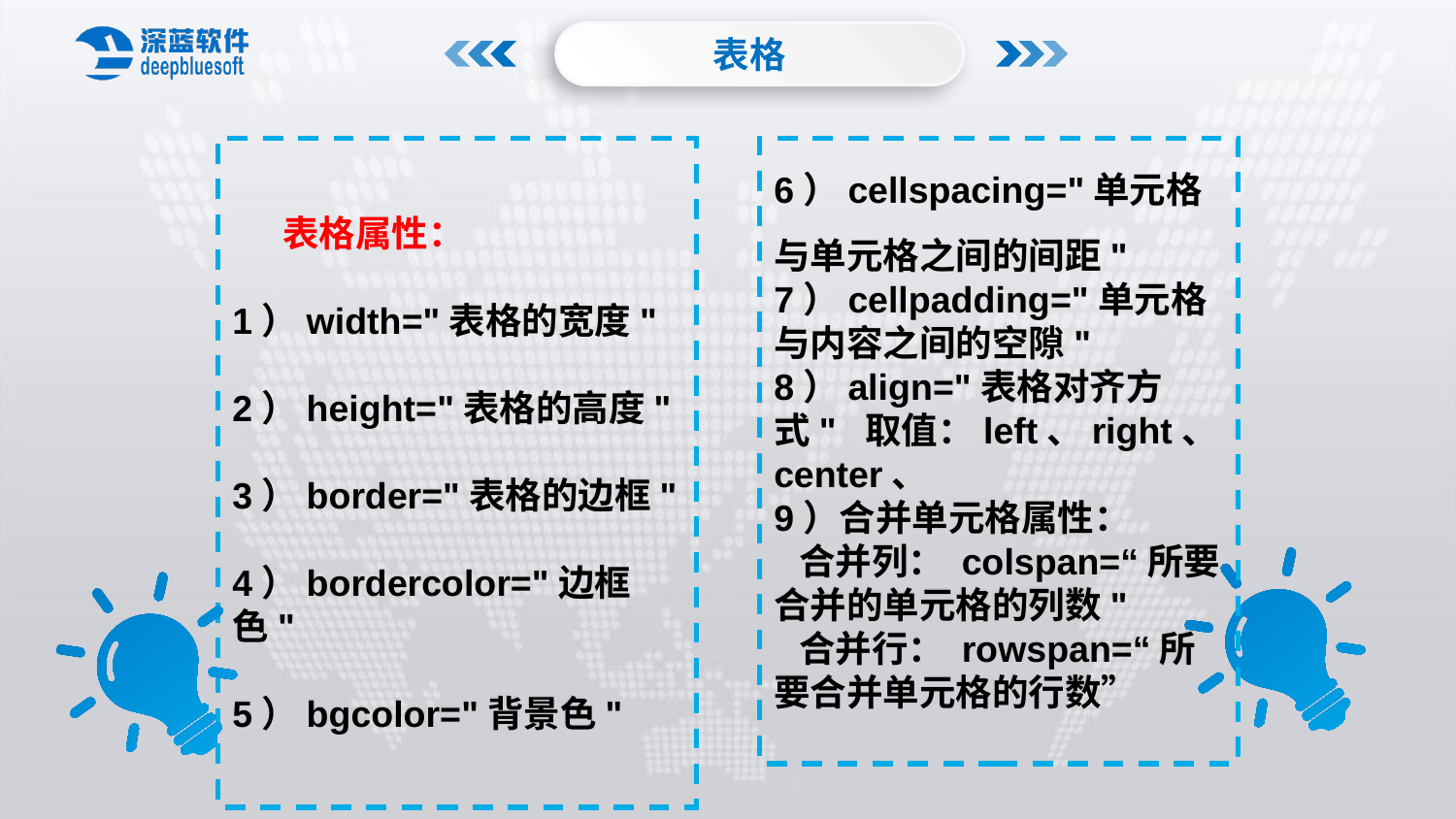

表格

     表格属性：

1）width="表格的宽度"

2）height="表格的高度"

3）border="表格的边框"

4）bordercolor="边框色"

5）bgcolor="背景色"

6）cellspacing="单元格与单元格之间的间距"
7）cellpadding="单元格与内容之间的空隙"
8）align="表格对齐方式"  取值：left、right、center、
9）合并单元格属性：
  合并列： colspan=“所要合并的单元格的列数"
  合并行： rowspan=“所要合并单元格的行数”